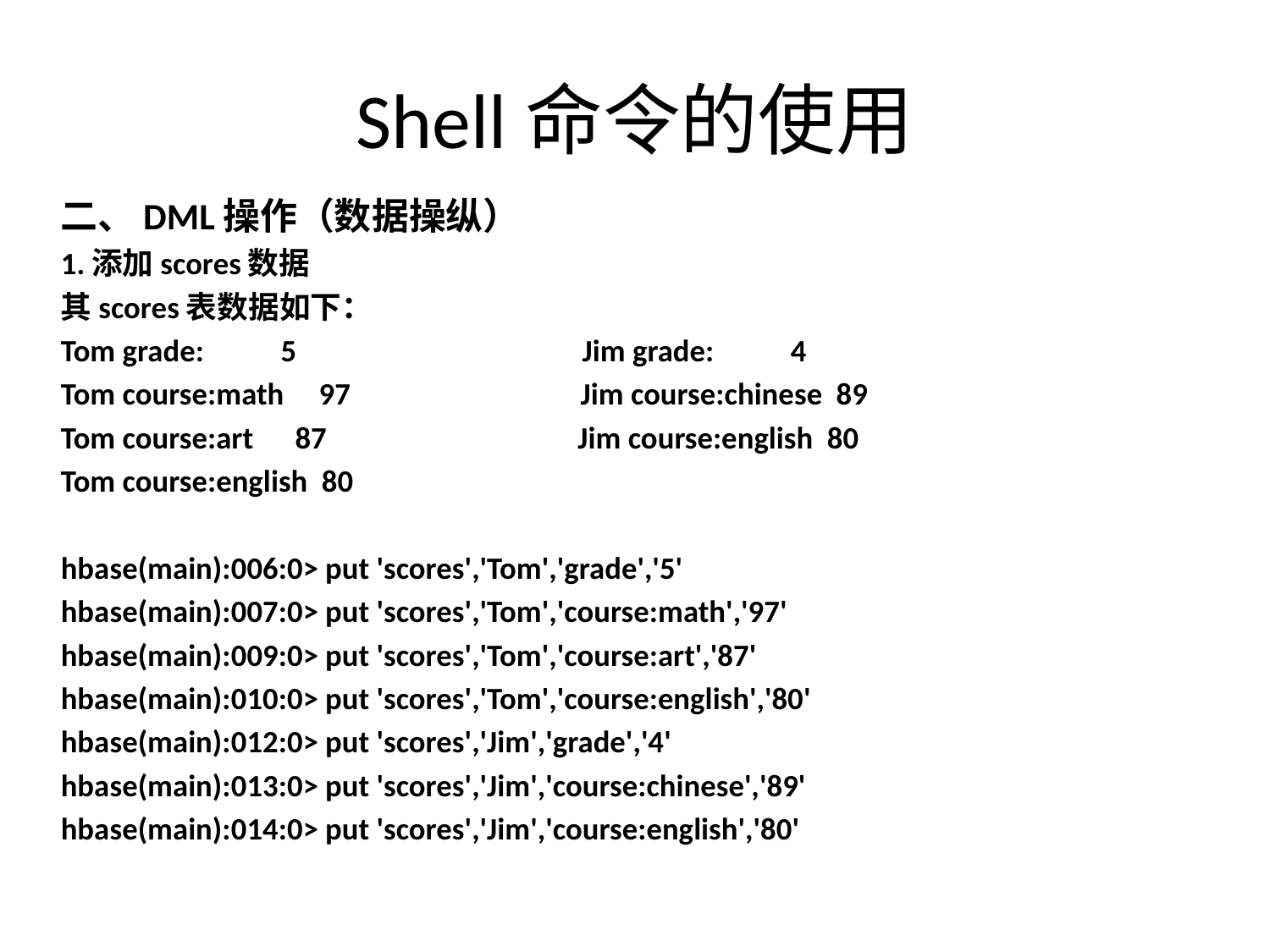

# Shell命令的使用
二、DML操作（数据操纵）
1.添加scores数据
其scores表数据如下：
Tom grade:           5                                         Jim grade:           4
Tom course:math     97                                 Jim course:chinese  89
Tom course:art      87                                    Jim course:english  80
Tom course:english  80

hbase(main):006:0> put 'scores','Tom','grade','5'
hbase(main):007:0> put 'scores','Tom','course:math','97'
hbase(main):009:0> put 'scores','Tom','course:art','87'
hbase(main):010:0> put 'scores','Tom','course:english','80'
hbase(main):012:0> put 'scores','Jim','grade','4'
hbase(main):013:0> put 'scores','Jim','course:chinese','89'
hbase(main):014:0> put 'scores','Jim','course:english','80'